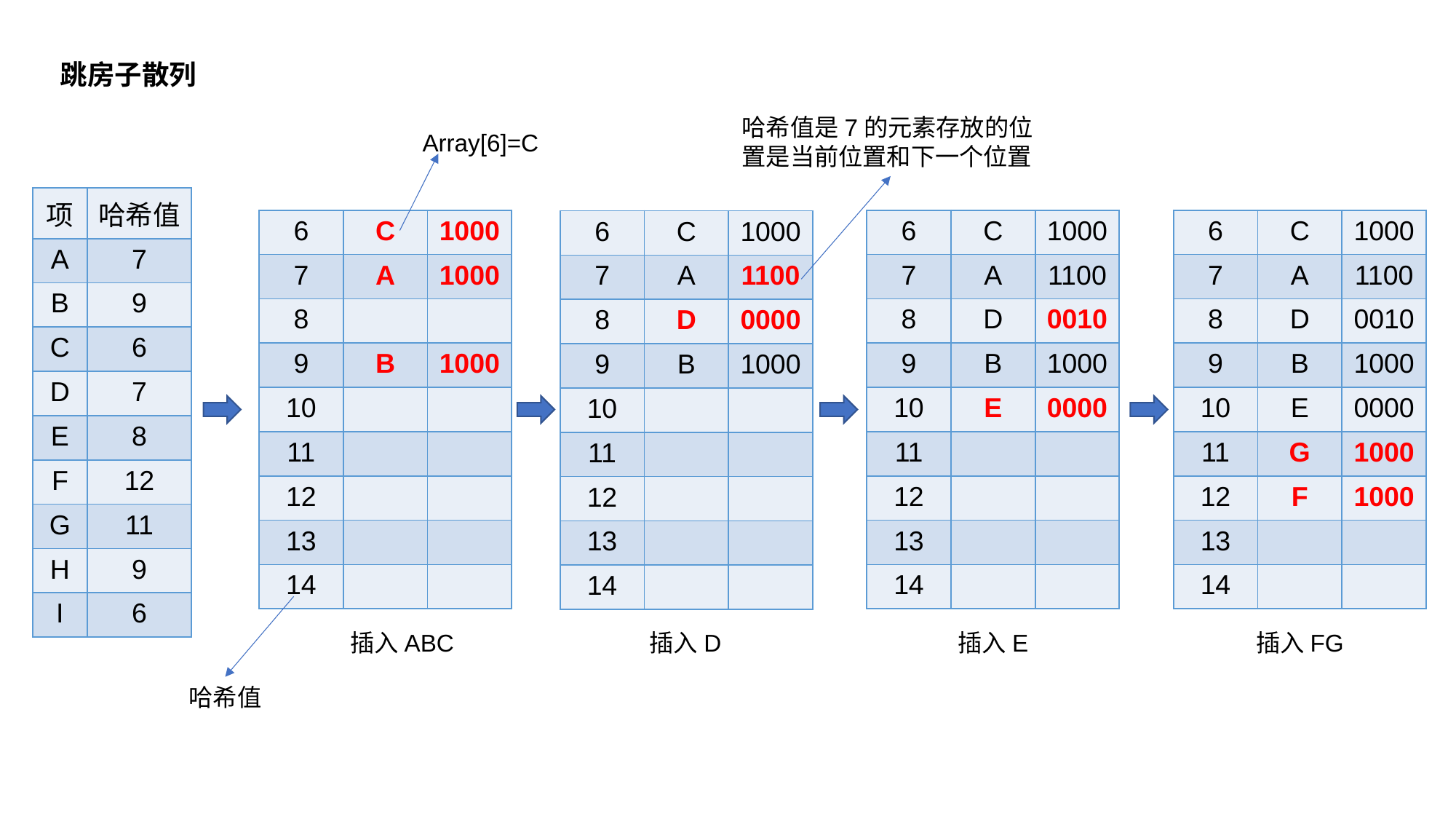

跳房子散列
哈希值是7的元素存放的位置是当前位置和下一个位置
Array[6]=C
| 项 | 哈希值 |
| --- | --- |
| A | 7 |
| B | 9 |
| C | 6 |
| D | 7 |
| E | 8 |
| F | 12 |
| G | 11 |
| H | 9 |
| I | 6 |
| 6 | C | 1000 |
| --- | --- | --- |
| 7 | A | 1000 |
| 8 |  |  |
| 9 | B | 1000 |
| 10 |  |  |
| 11 |  |  |
| 12 |  |  |
| 13 |  |  |
| 14 |  |  |
| 6 | C | 1000 |
| --- | --- | --- |
| 7 | A | 1100 |
| 8 | D | 0010 |
| 9 | B | 1000 |
| 10 | E | 0000 |
| 11 |  |  |
| 12 |  |  |
| 13 |  |  |
| 14 |  |  |
| 6 | C | 1000 |
| --- | --- | --- |
| 7 | A | 1100 |
| 8 | D | 0010 |
| 9 | B | 1000 |
| 10 | E | 0000 |
| 11 | G | 1000 |
| 12 | F | 1000 |
| 13 |  |  |
| 14 |  |  |
| 6 | C | 1000 |
| --- | --- | --- |
| 7 | A | 1100 |
| 8 | D | 0000 |
| 9 | B | 1000 |
| 10 |  |  |
| 11 |  |  |
| 12 |  |  |
| 13 |  |  |
| 14 |  |  |

插入ABC
插入D
插入E
插入FG
哈希值